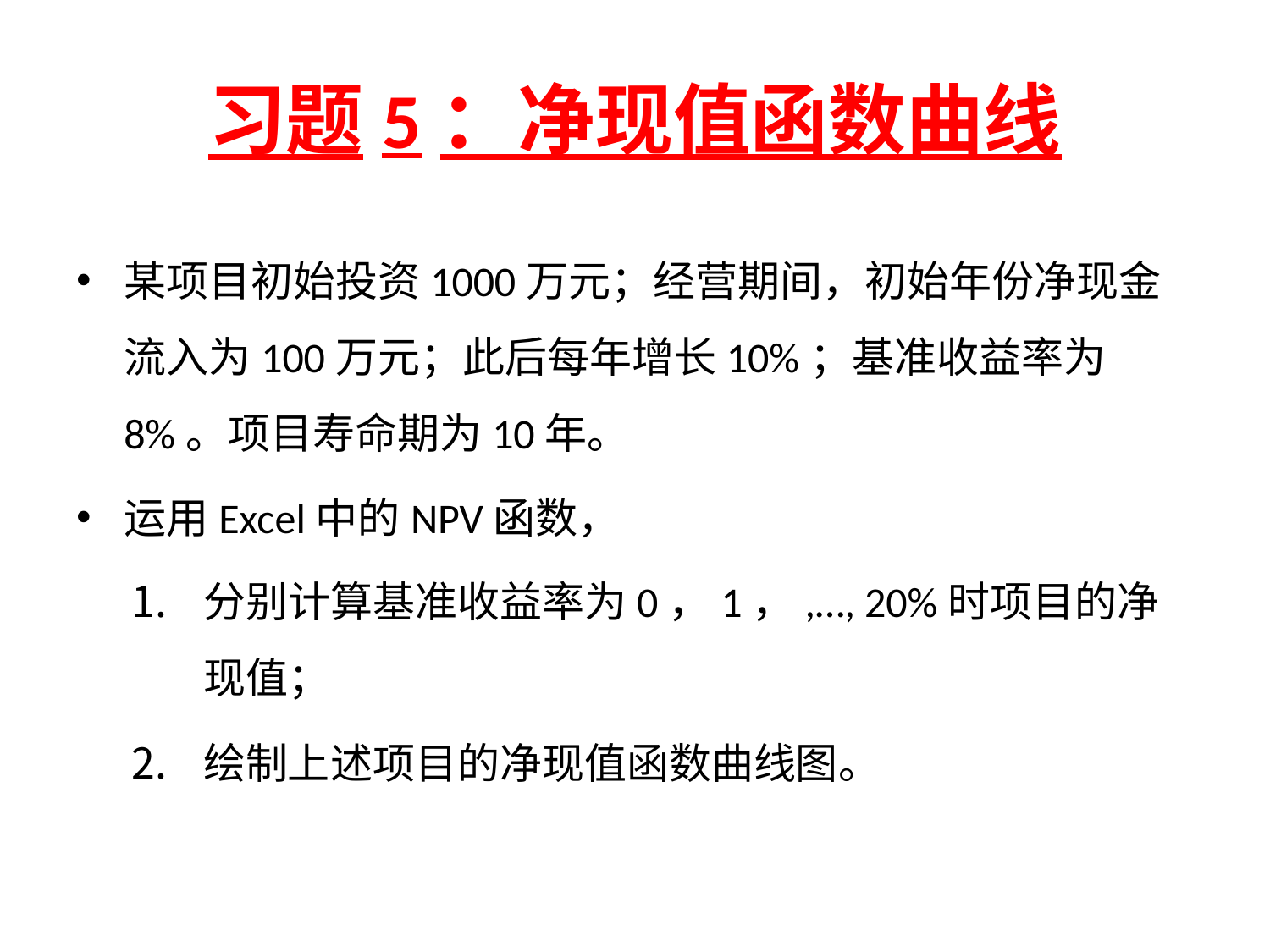

# 习题5：净现值函数曲线
某项目初始投资1000万元；经营期间，初始年份净现金流入为100万元；此后每年增长10%；基准收益率为8%。项目寿命期为10年。
运用Excel中的NPV函数，
分别计算基准收益率为0，1，,…, 20%时项目的净现值；
绘制上述项目的净现值函数曲线图。